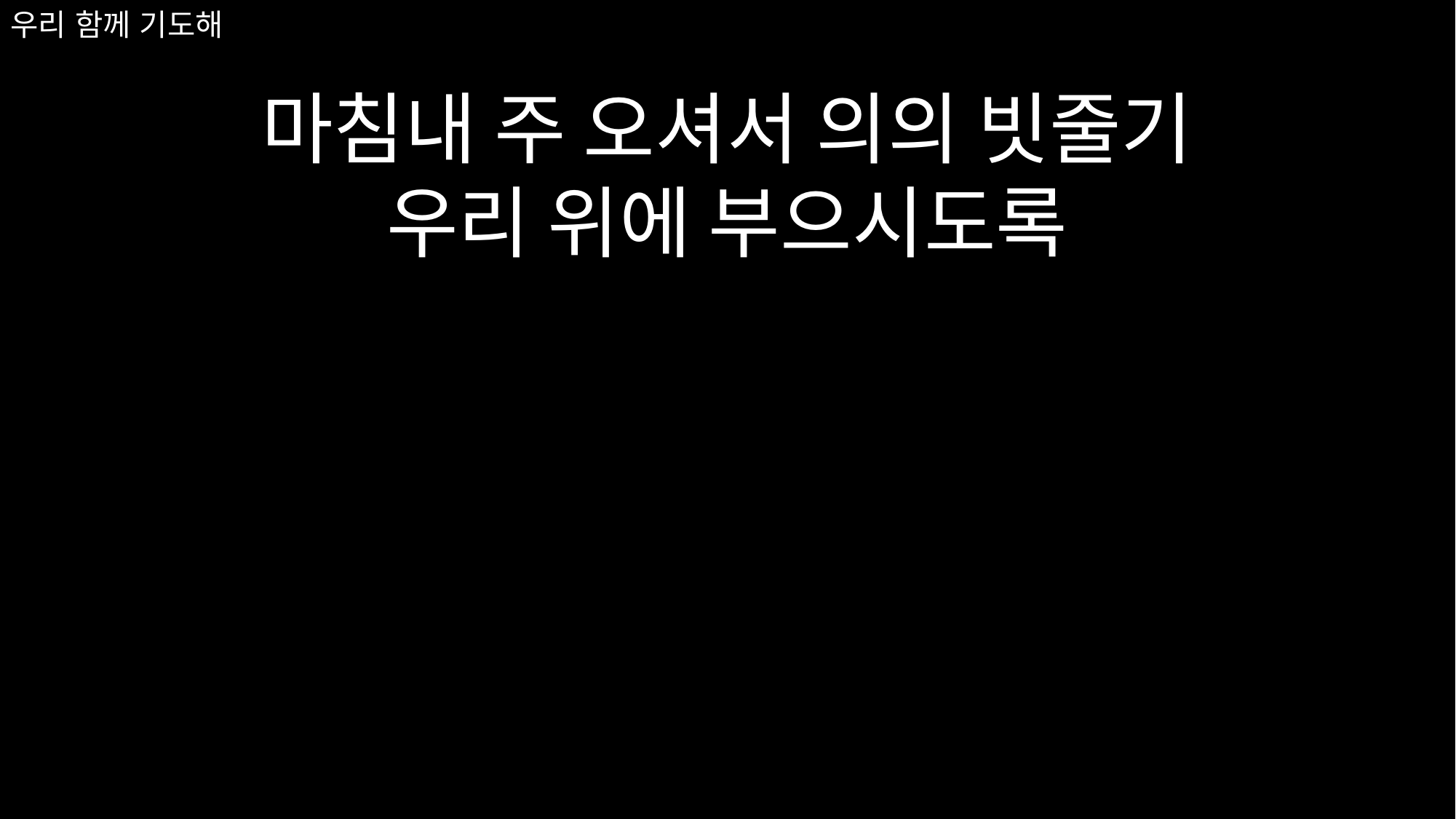

# 우리 함께 기도해
마침내 주 오셔서 의의 빗줄기
우리 위에 부으시도록